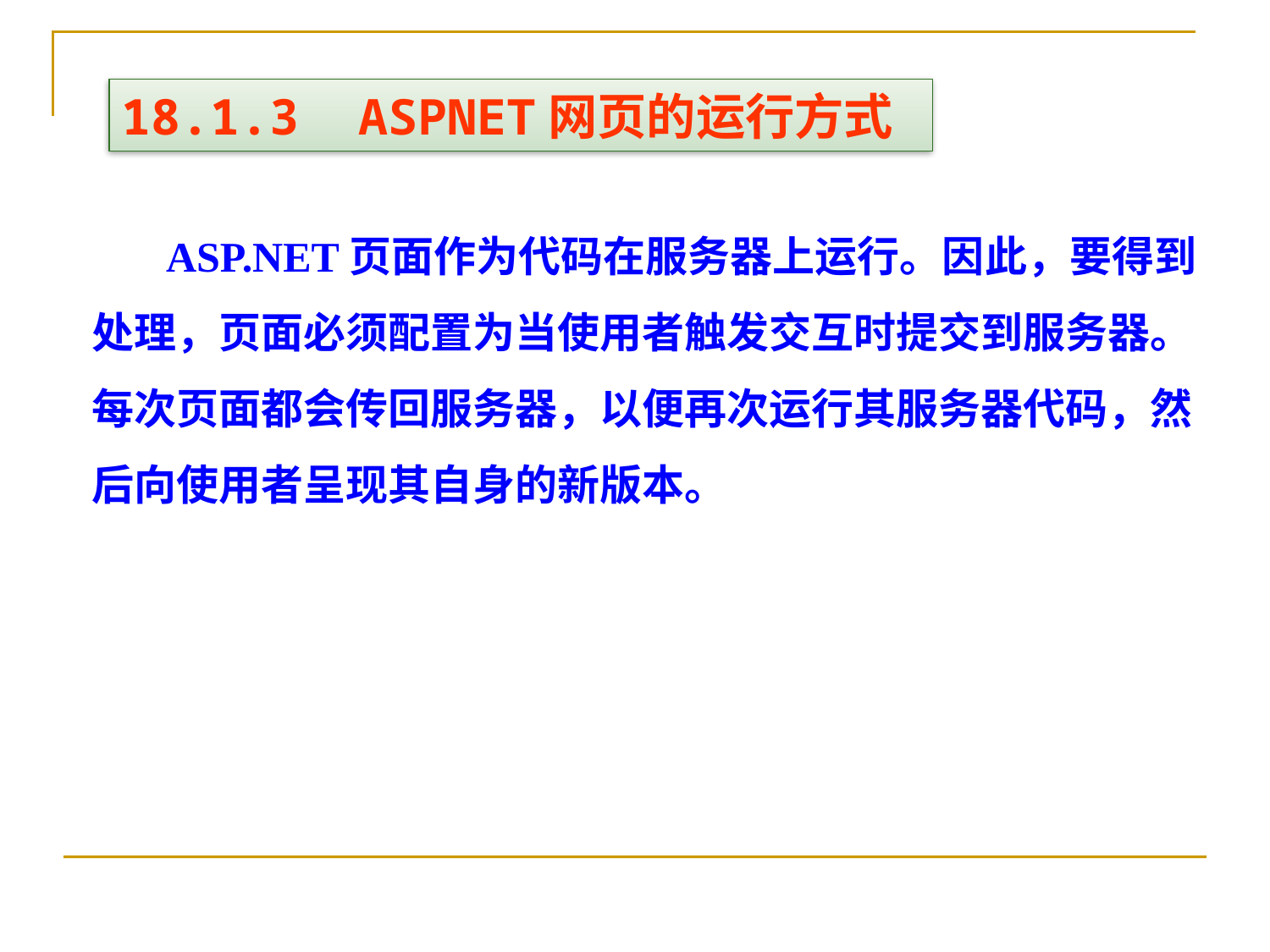

18.1.3  ASPNET网页的运行方式
       ASP.NET页面作为代码在服务器上运行。因此，要得到处理，页面必须配置为当使用者触发交互时提交到服务器。每次页面都会传回服务器，以便再次运行其服务器代码，然后向使用者呈现其自身的新版本。